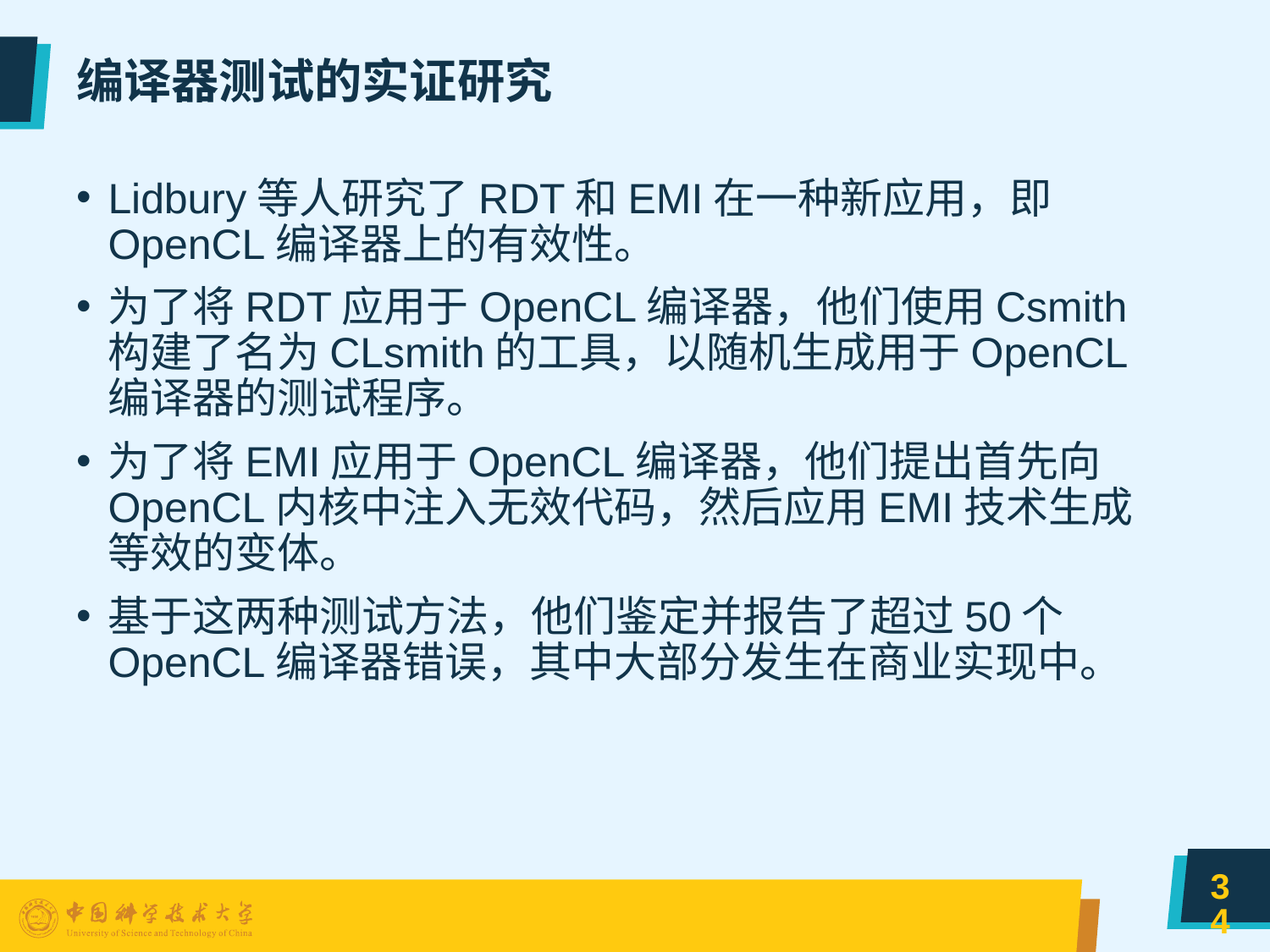

# 编译器测试的实证研究
Lidbury等人研究了RDT和EMI在一种新应用，即OpenCL编译器上的有效性。
为了将RDT应用于OpenCL编译器，他们使用Csmith构建了名为CLsmith的工具，以随机生成用于OpenCL编译器的测试程序。
为了将EMI应用于OpenCL编译器，他们提出首先向OpenCL内核中注入无效代码，然后应用EMI技术生成等效的变体。
基于这两种测试方法，他们鉴定并报告了超过50个OpenCL编译器错误，其中大部分发生在商业实现中。
34